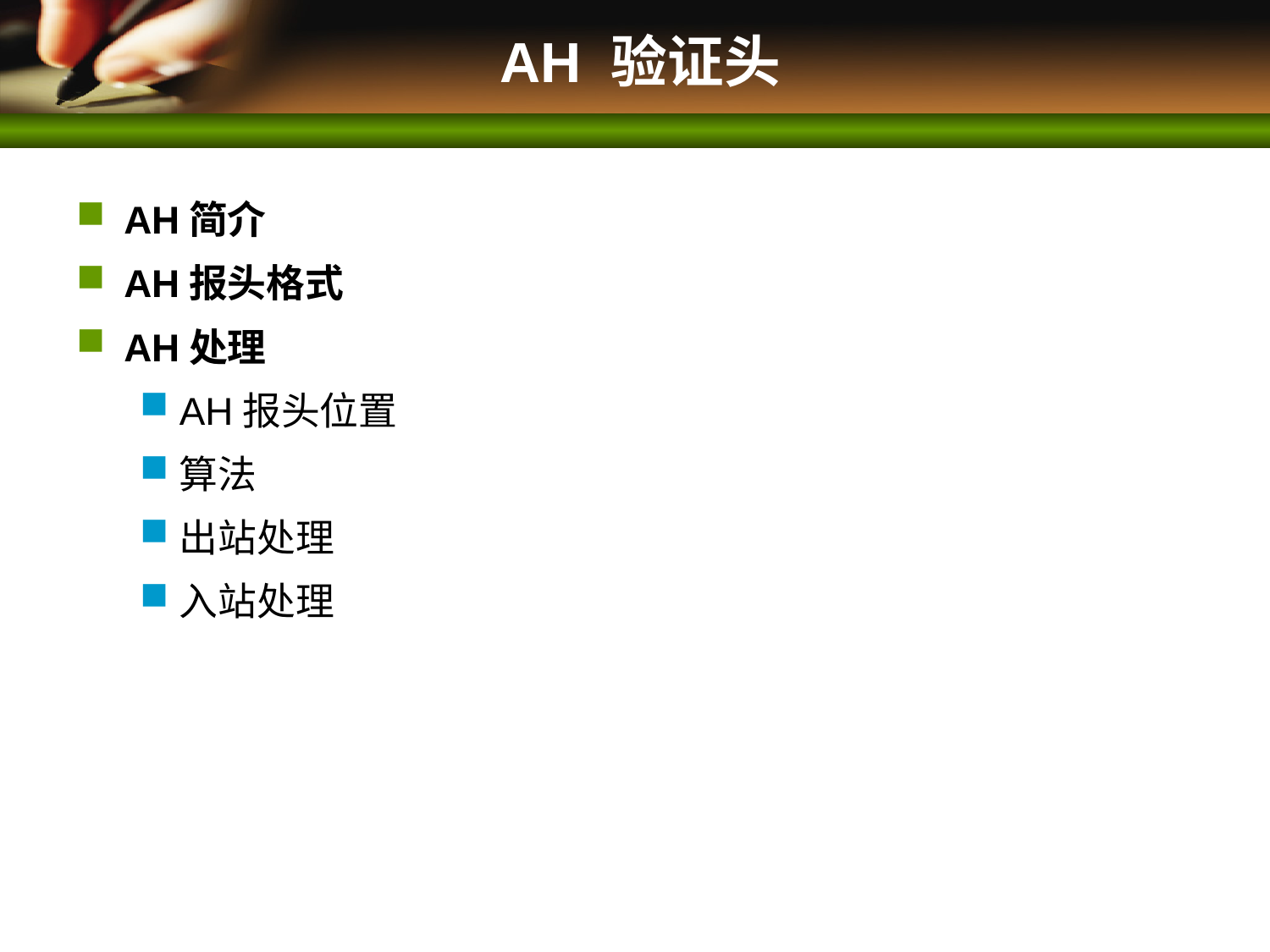

# AH 验证头
AH简介
AH报头格式
AH处理
AH报头位置
算法
出站处理
入站处理